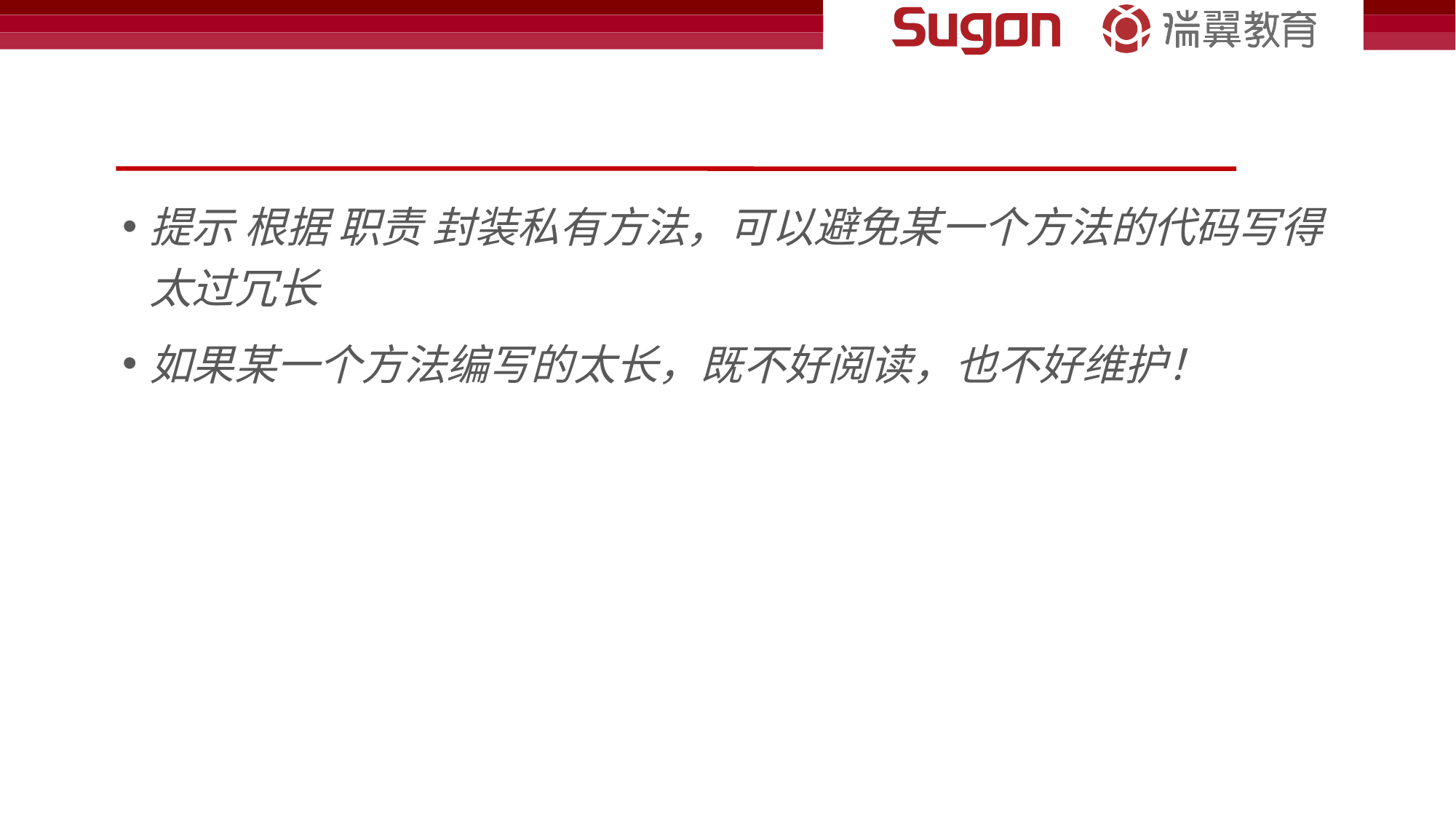

#
提示 根据 职责 封装私有方法，可以避免某一个方法的代码写得太过冗长
如果某一个方法编写的太长，既不好阅读，也不好维护！